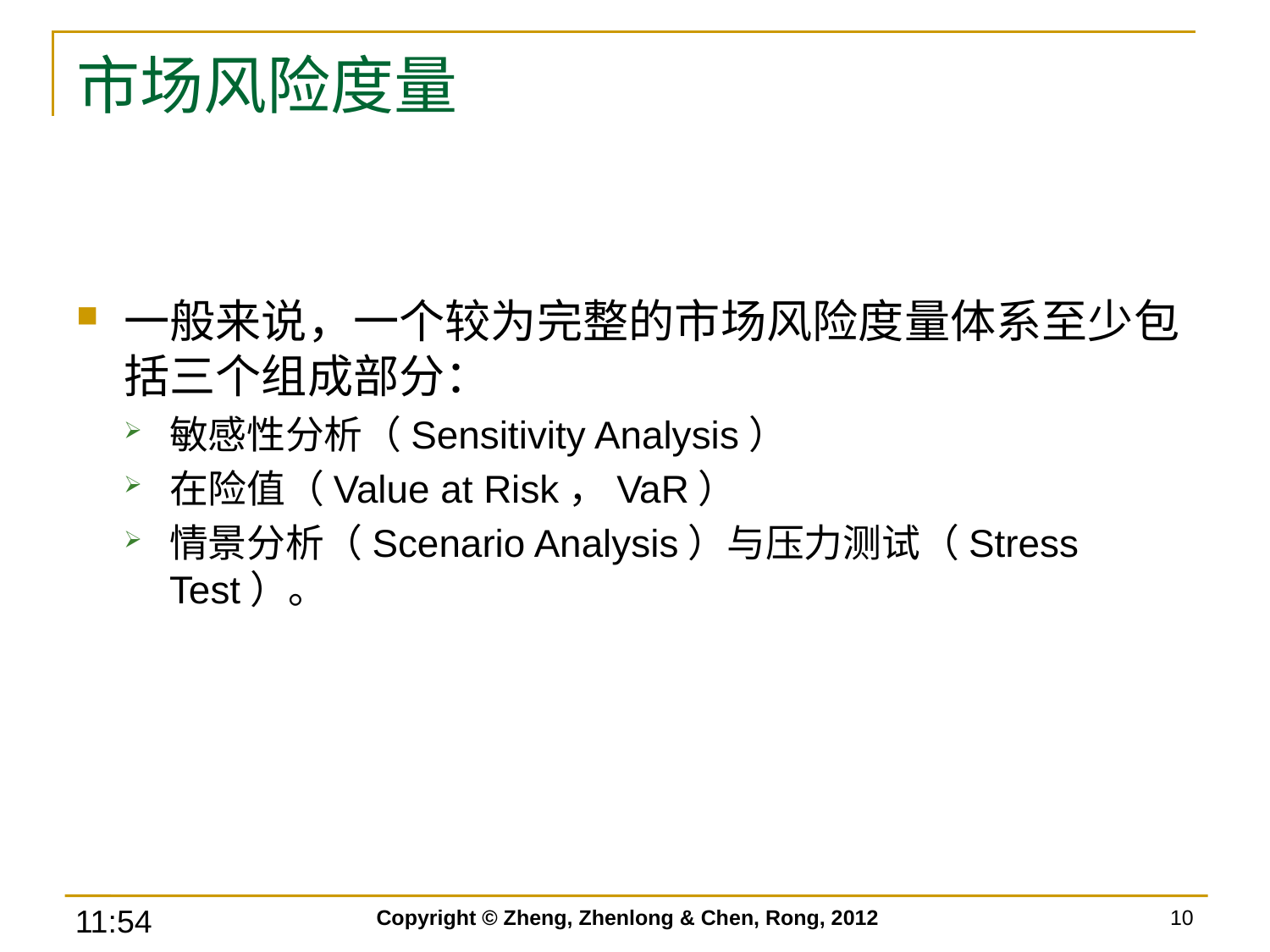

# 市场风险度量

一般来说，一个较为完整的市场风险度量体系至少包括三个组成部分：
敏感性分析（Sensitivity Analysis）
在险值（Value at Risk，VaR）
情景分析（Scenario Analysis）与压力测试（Stress Test）。
Copyright © Zheng, Zhenlong & Chen, Rong, 2012
10